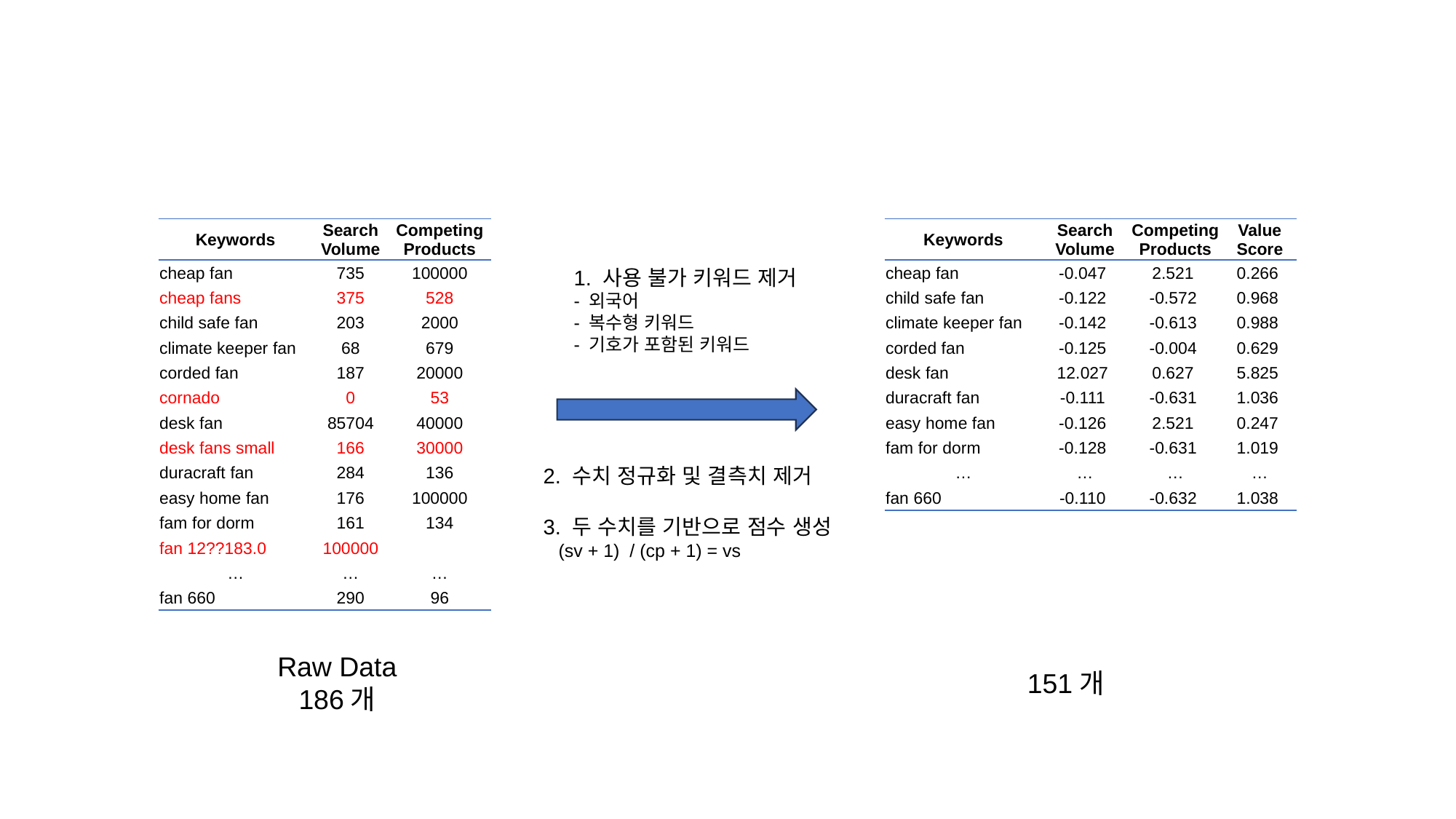

| Keywords | Search Volume | Competing Products |
| --- | --- | --- |
| cheap fan | 735 | 100000 |
| cheap fans | 375 | 528 |
| child safe fan | 203 | 2000 |
| climate keeper fan | 68 | 679 |
| corded fan | 187 | 20000 |
| cornado | 0 | 53 |
| desk fan | 85704 | 40000 |
| desk fans small | 166 | 30000 |
| duracraft fan | 284 | 136 |
| easy home fan | 176 | 100000 |
| fam for dorm | 161 | 134 |
| fan 12??183.0 | 100000 |  |
| … | … | … |
| fan 660 | 290 | 96 |
| Keywords | Search Volume | Competing Products | Value Score |
| --- | --- | --- | --- |
| cheap fan | -0.047 | 2.521 | 0.266 |
| child safe fan | -0.122 | -0.572 | 0.968 |
| climate keeper fan | -0.142 | -0.613 | 0.988 |
| corded fan | -0.125 | -0.004 | 0.629 |
| desk fan | 12.027 | 0.627 | 5.825 |
| duracraft fan | -0.111 | -0.631 | 1.036 |
| easy home fan | -0.126 | 2.521 | 0.247 |
| fam for dorm | -0.128 | -0.631 | 1.019 |
| … | … | … | … |
| fan 660 | -0.110 | -0.632 | 1.038 |
1. 사용 불가 키워드 제거
- 외국어
- 복수형 키워드
- 기호가 포함된 키워드

2. 수치 정규화 및 결측치 제거

3. 두 수치를 기반으로 점수 생성
   (sv + 1)  / (cp + 1) = vs
Raw Data
186개
151개